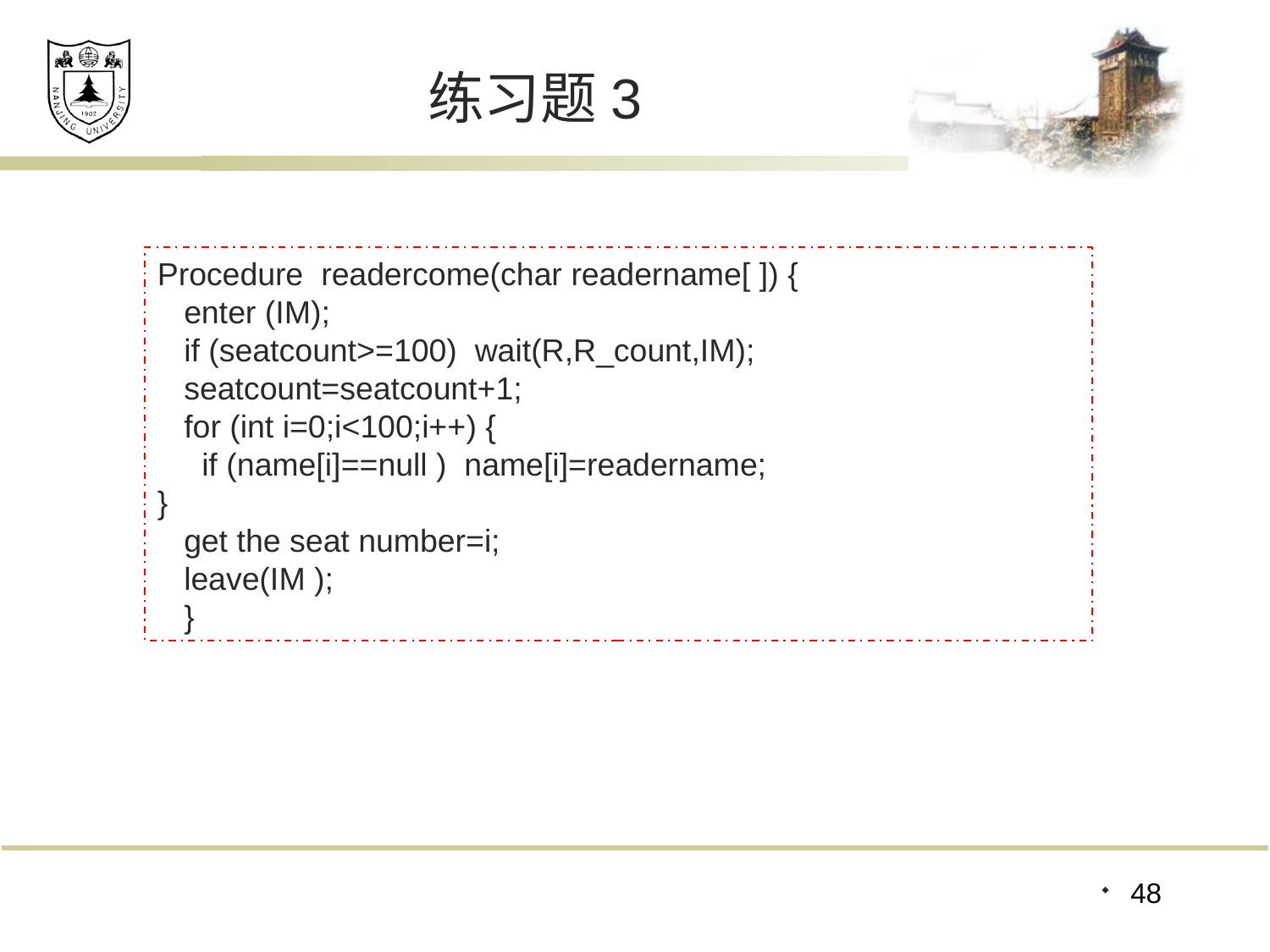

# 练习题3
Procedure  readercome(char readername[ ]) {
   enter (IM);
   if (seatcount>=100)  wait(R,R_count,IM);
   seatcount=seatcount+1;
   for (int i=0;i<100;i++) {
     if (name[i]==null )  name[i]=readername;
}
   get the seat number=i;
   leave(IM );
   }
48